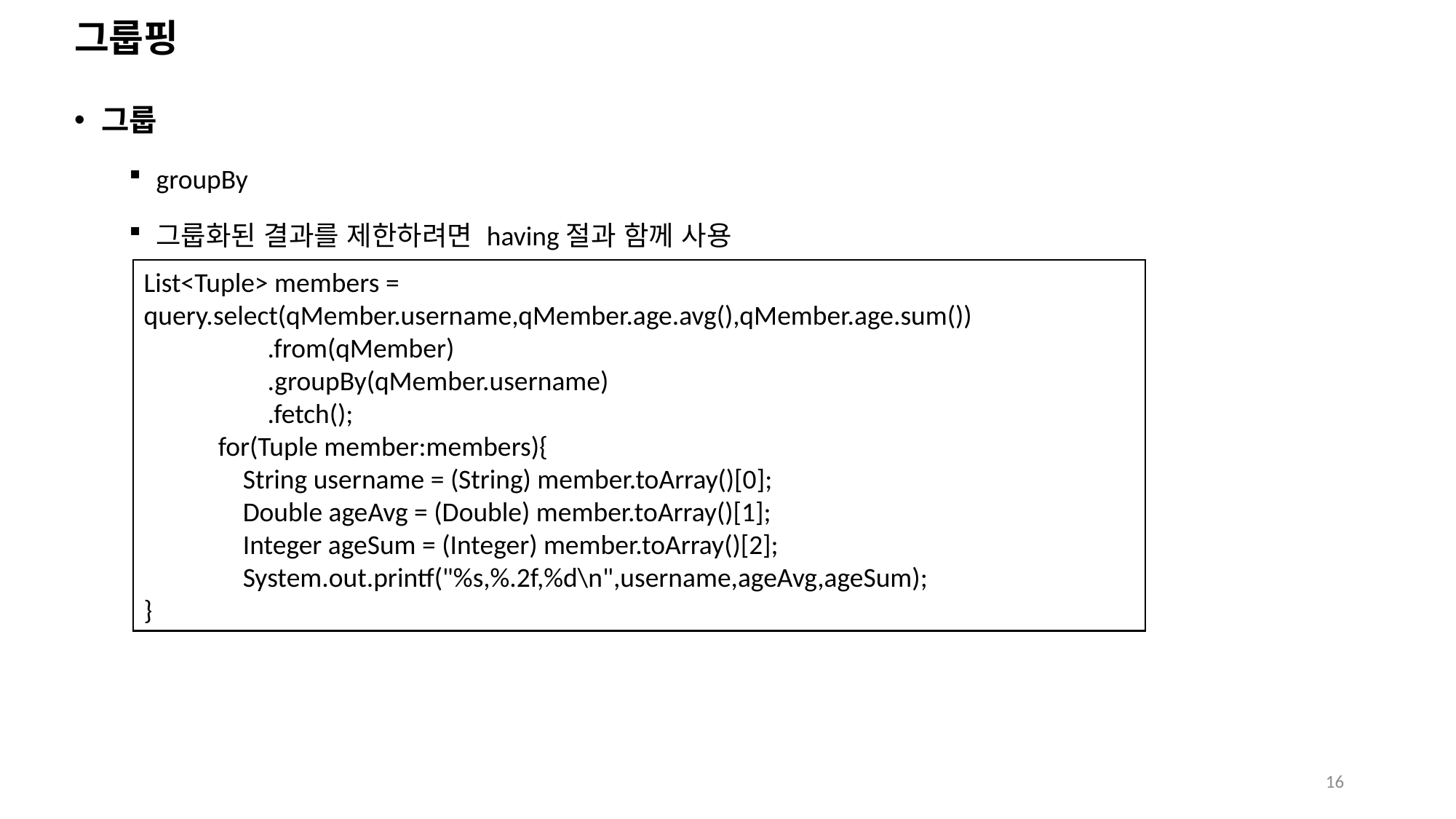

# 그룹핑
그룹
groupBy
그룹화된 결과를 제한하려면 having절과 함께 사용

List<Tuple> members = query.select(qMember.username,qMember.age.avg(),qMember.age.sum())
                    .from(qMember)
                    .groupBy(qMember.username)
                    .fetch();
            for(Tuple member:members){
                String username = (String) member.toArray()[0];
                Double ageAvg = (Double) member.toArray()[1];
                Integer ageSum = (Integer) member.toArray()[2];
                System.out.printf("%s,%.2f,%d\n",username,ageAvg,ageSum);
}
16